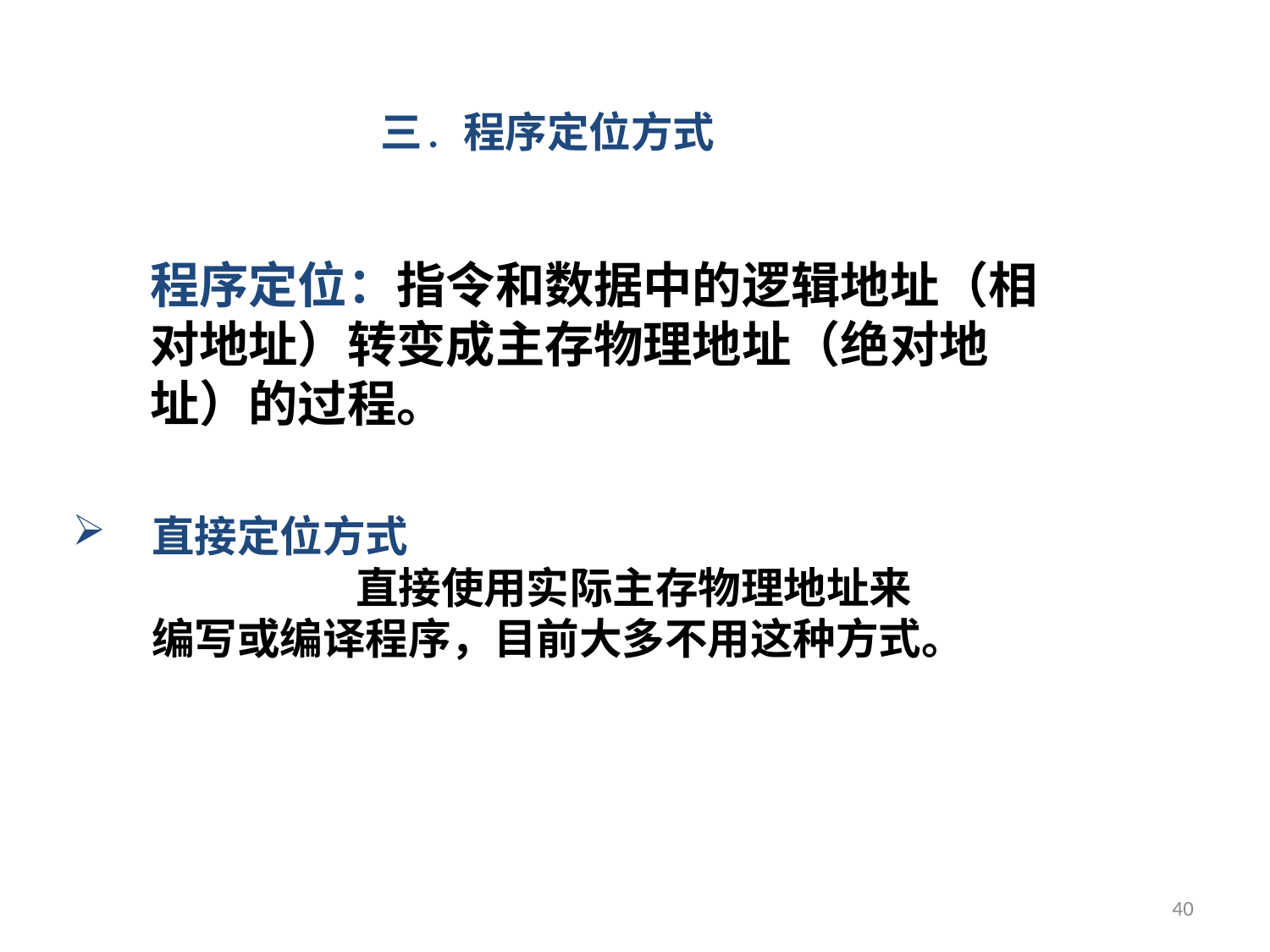

三.  程序定位方式
程序定位：指令和数据中的逻辑地址（相对地址）转变成主存物理地址（绝对地址）的过程。
直接定位方式                                                                            直接使用实际主存物理地址来编写或编译程序，目前大多不用这种方式。

40